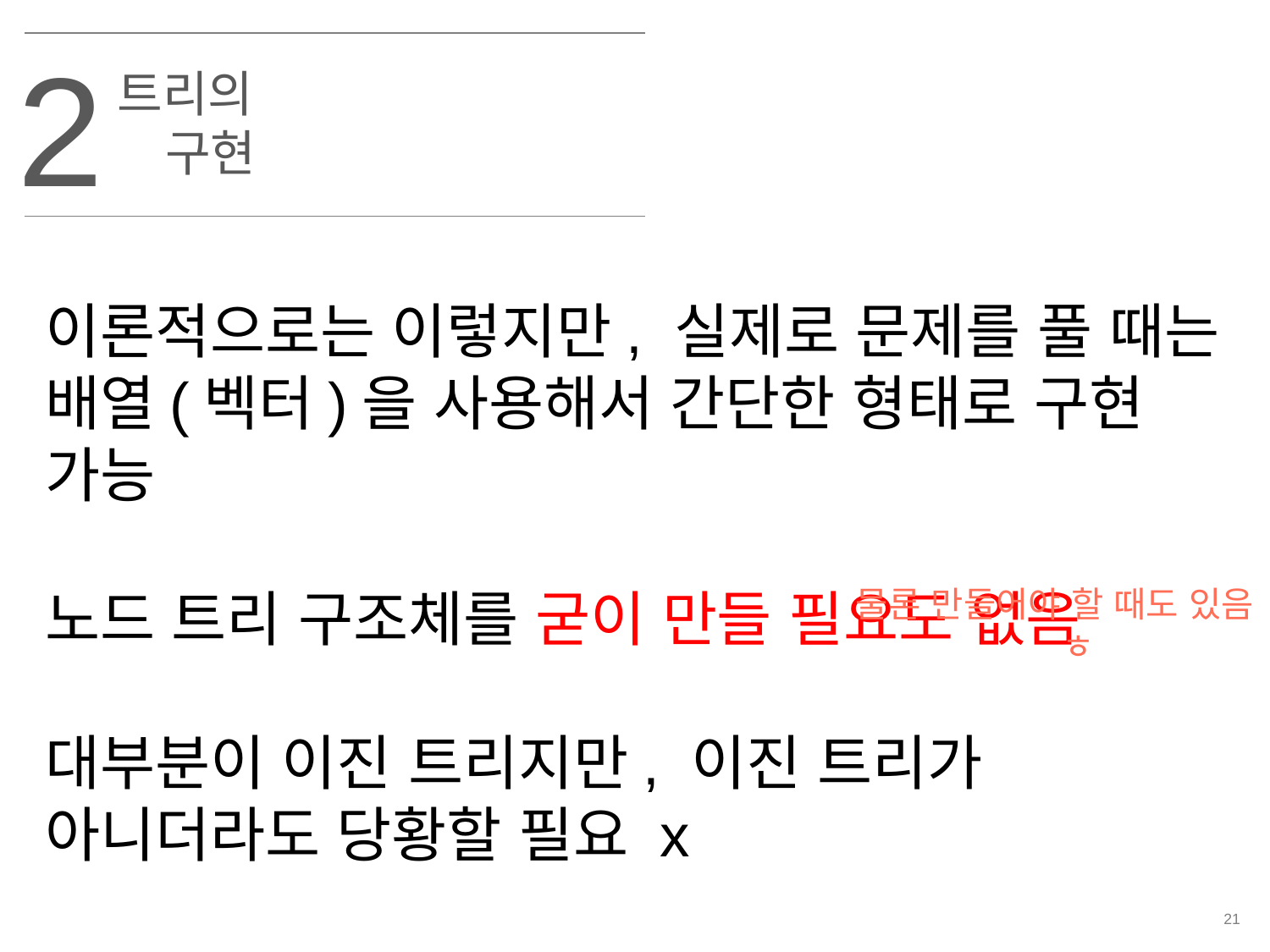

2
트리의 구현
이론적으로는 이렇지만, 실제로 문제를 풀 때는
배열(벡터)을 사용해서 간단한 형태로 구현 가능

노드 트리 구조체를 굳이 만들 필요도 없음

대부분이 이진 트리지만, 이진 트리가 아니더라도 당황할 필요 x
물론 만들어야 할 때도 있음 ㅎ